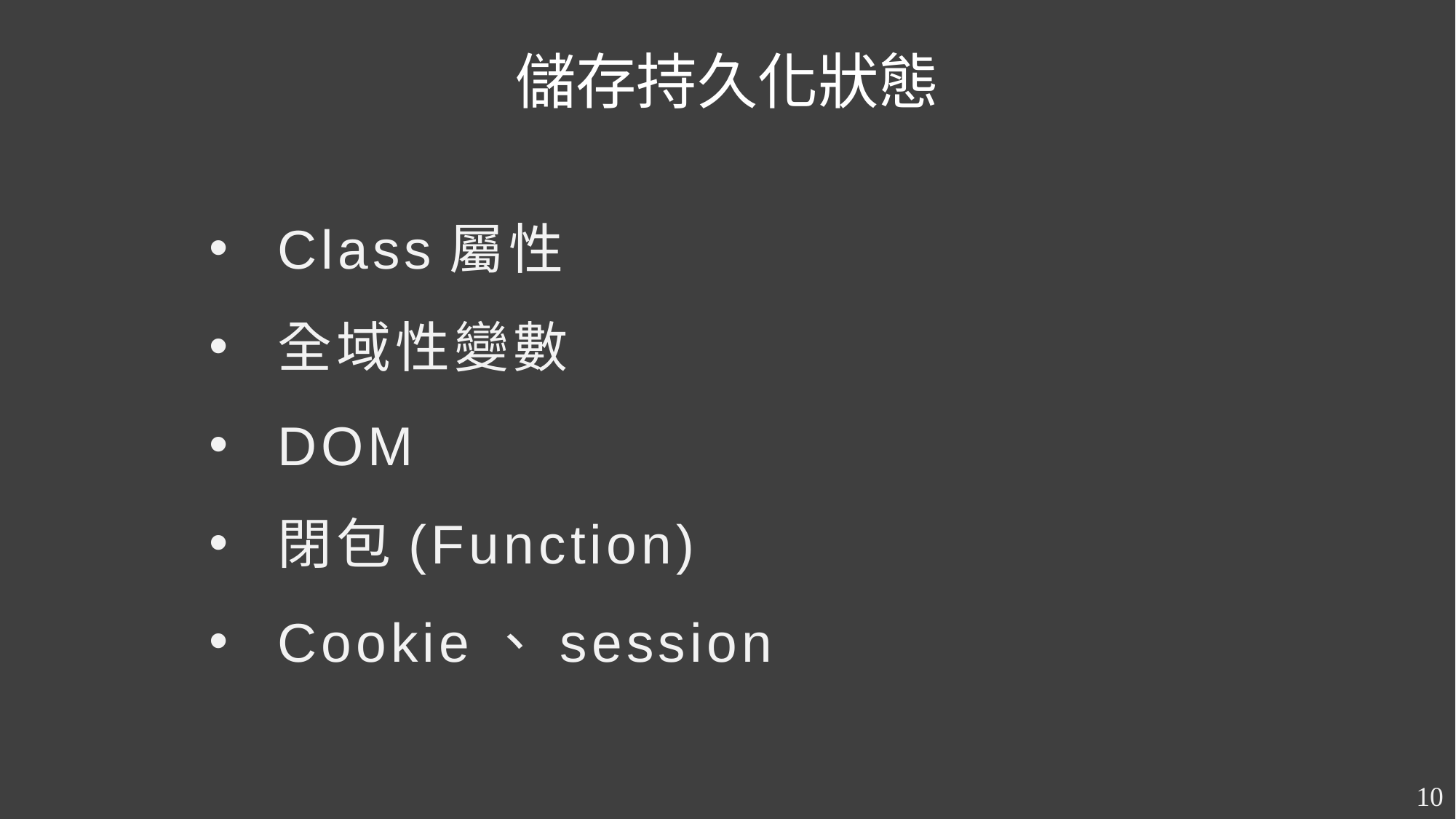

儲存持久化狀態
Class屬性
全域性變數
DOM
閉包(Function)
Cookie、session
10